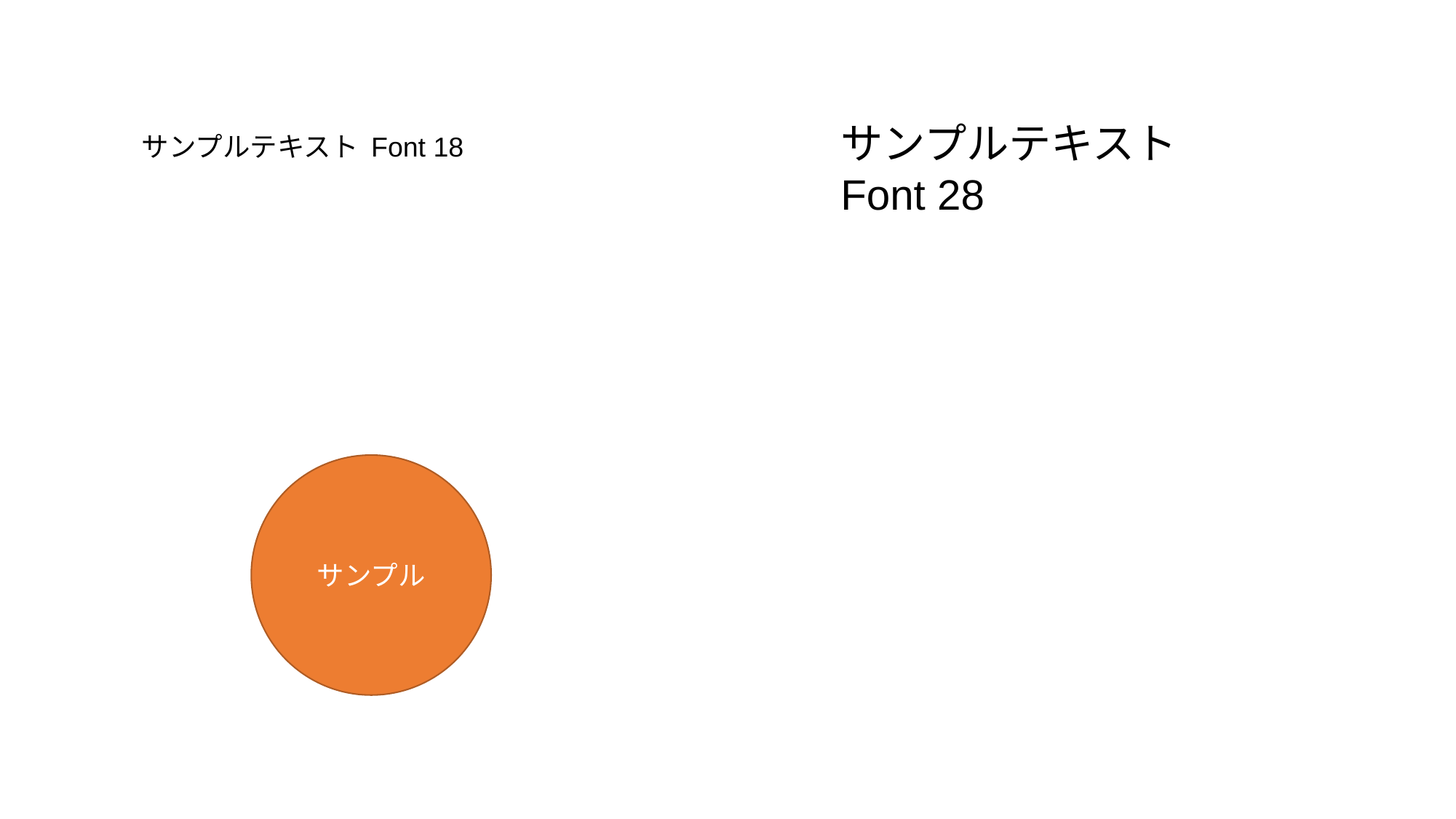

サンプルテキスト
Font 28
サンプルテキスト Font 18
サンプル